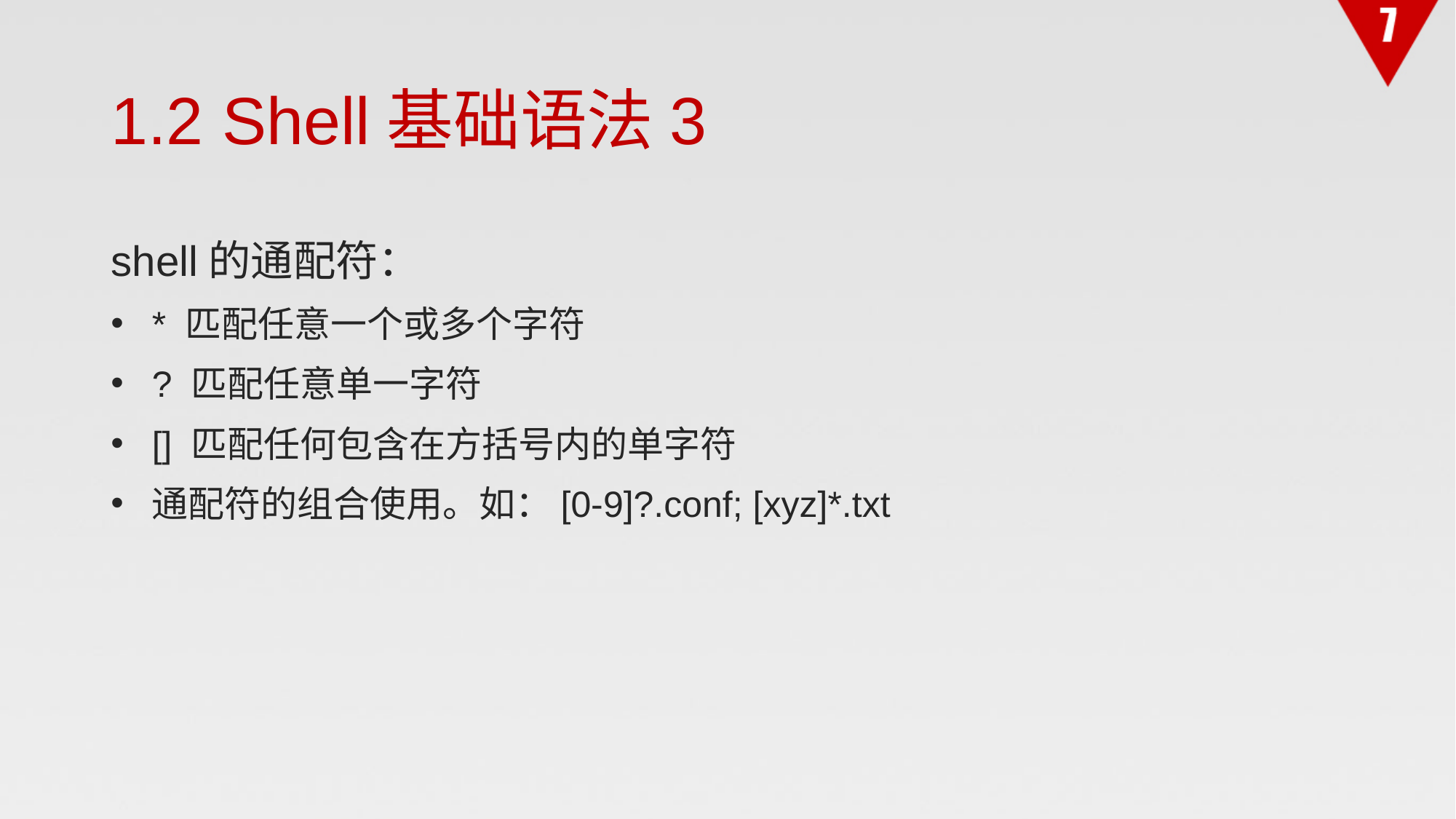

# 1.2 Shell基础语法3
shell的通配符：
* 匹配任意一个或多个字符
? 匹配任意单一字符
[] 匹配任何包含在方括号内的单字符
通配符的组合使用。如：[0-9]?.conf; [xyz]*.txt